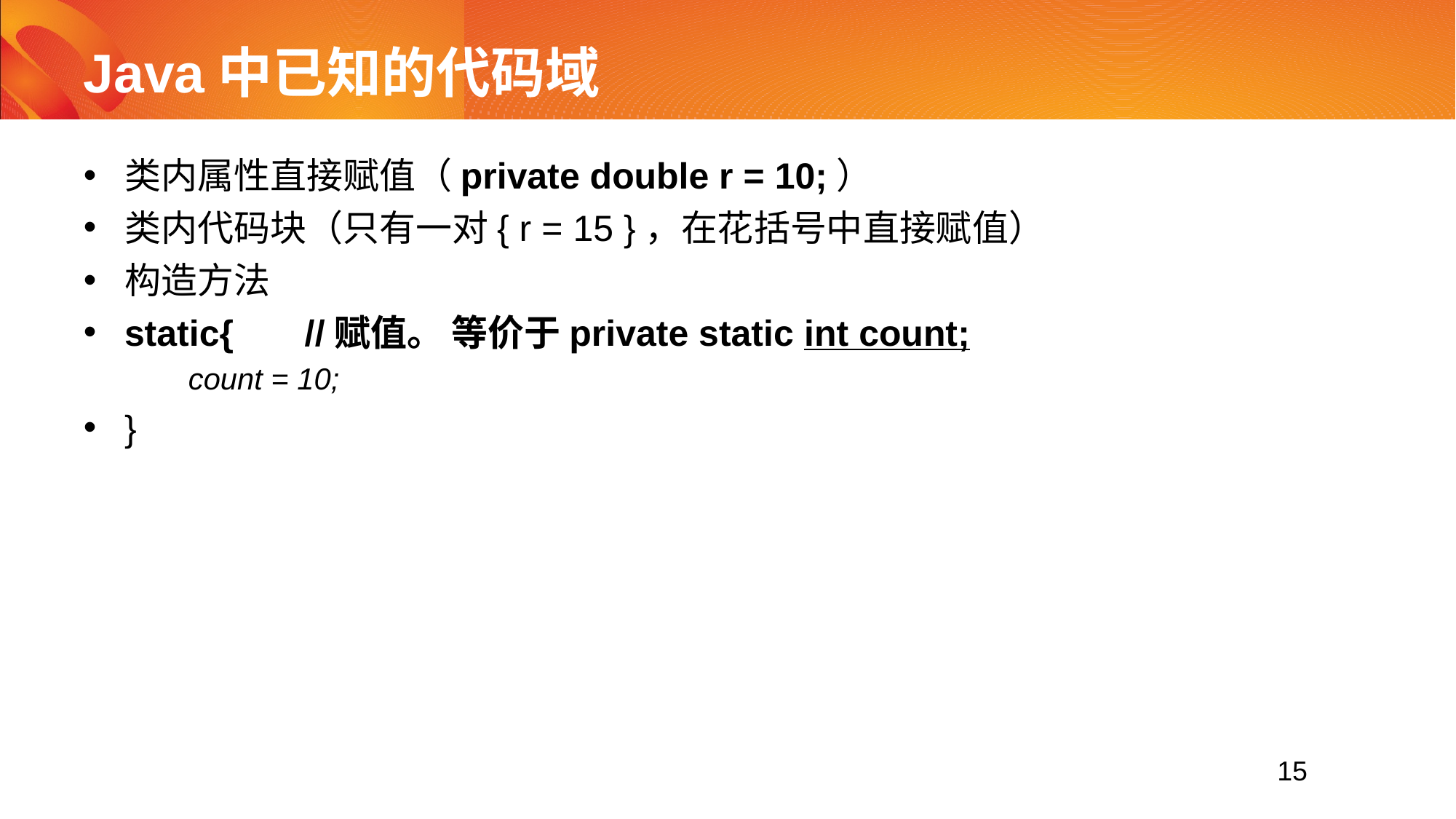

# Java中已知的代码域
类内属性直接赋值（private double r = 10;）
类内代码块（只有一对{ r = 15 }，在花括号中直接赋值）
构造方法
static{       //赋值。 等价于private static int count;
      count = 10;
}